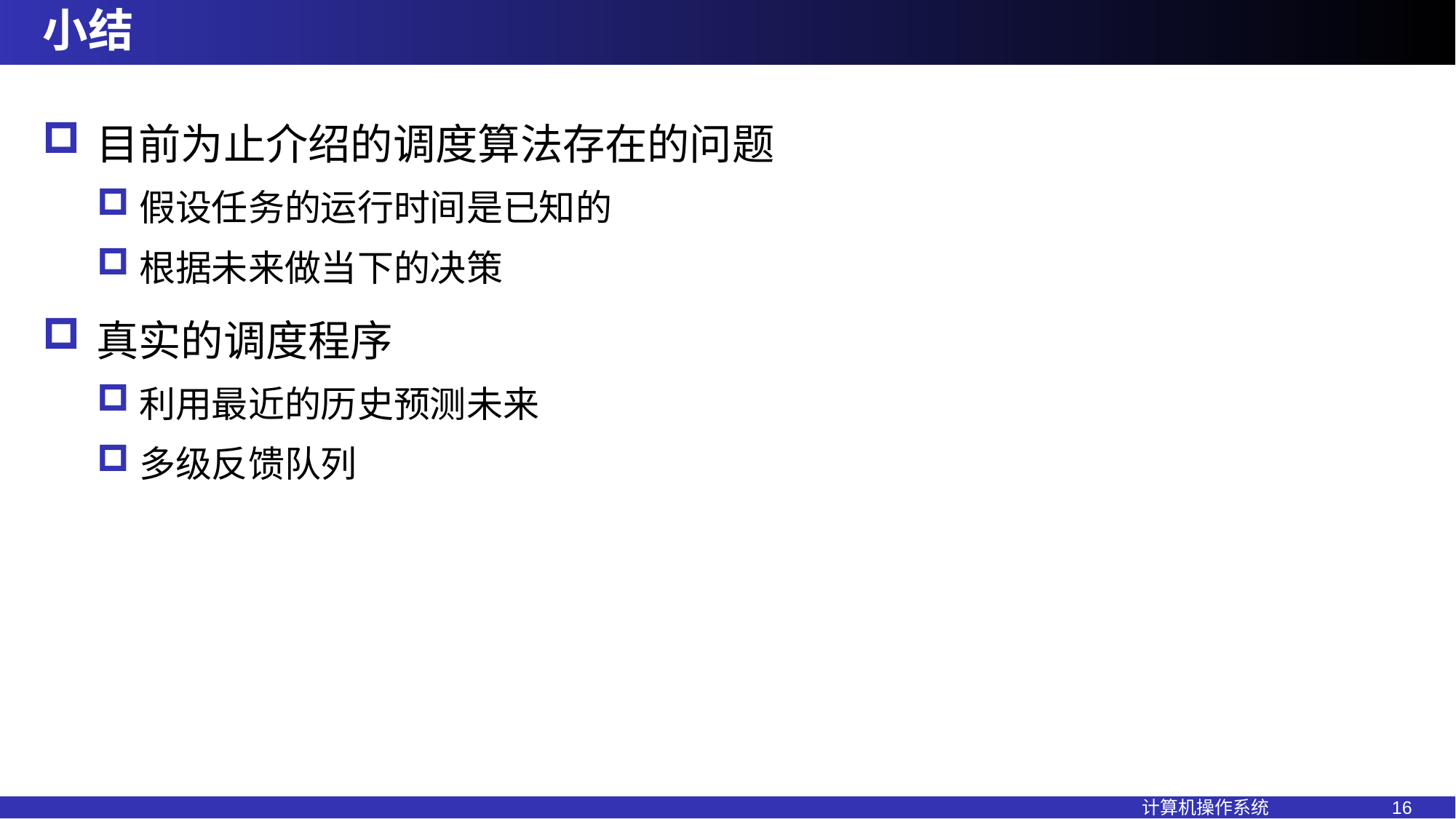

# 小结
目前为止介绍的调度算法存在的问题
假设任务的运行时间是已知的
根据未来做当下的决策
真实的调度程序
利用最近的历史预测未来
多级反馈队列

计算机操作系统                     16